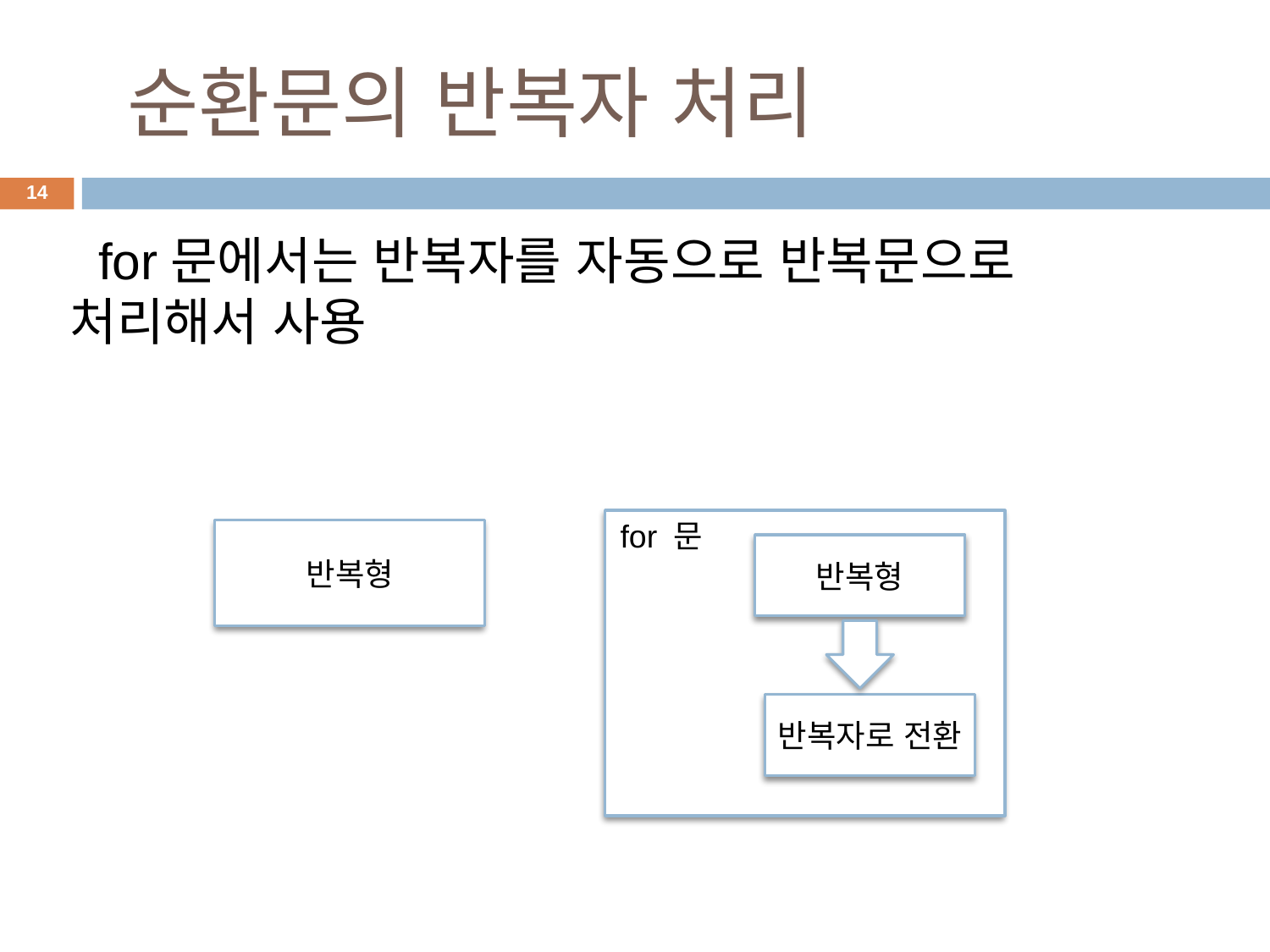

# 순환문의 반복자 처리
14
  for문에서는 반복자를 자동으로 반복문으로 처리해서 사용
 for 문
반복형
반복형

반복자로 전환